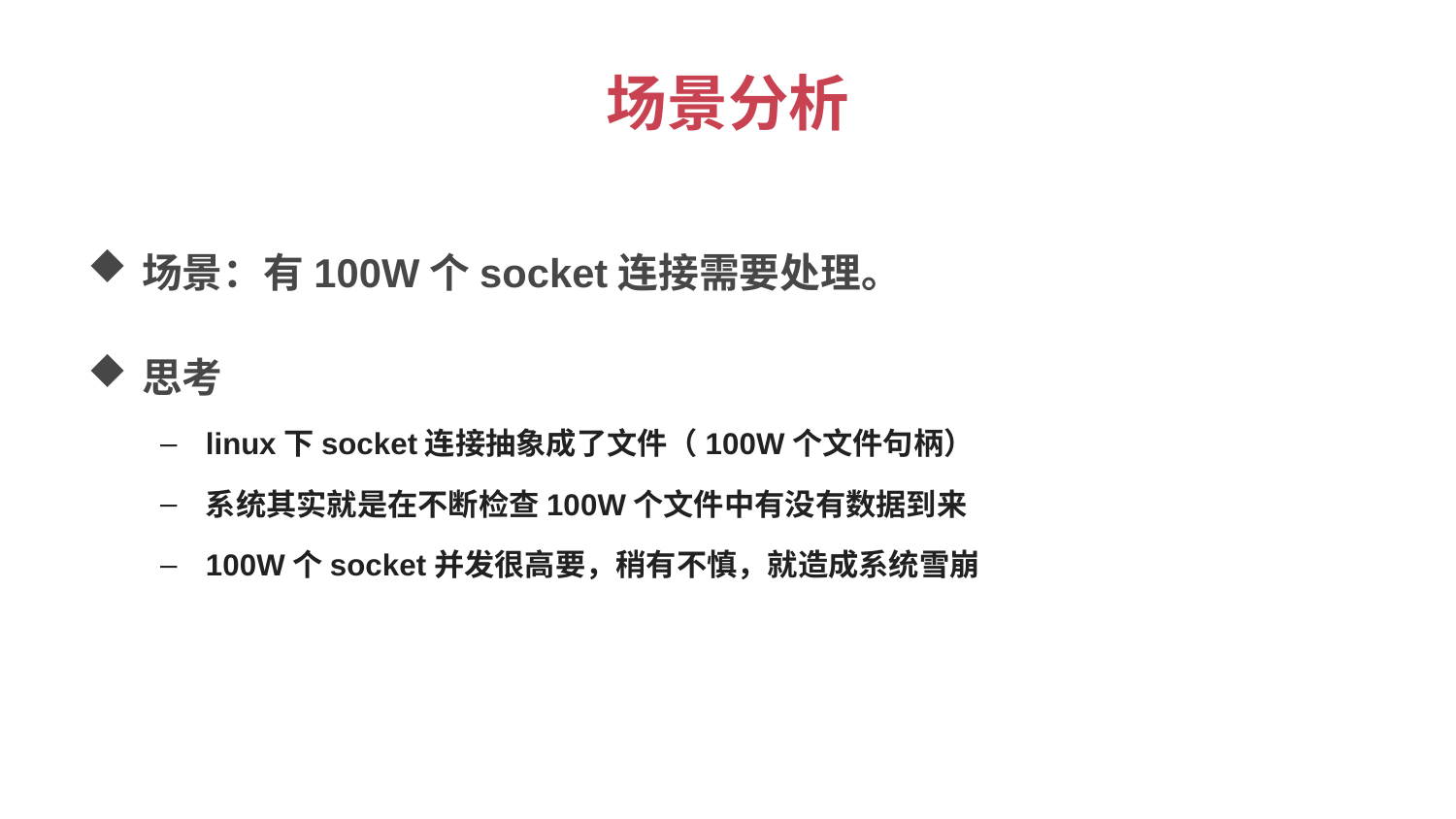

# 场景分析
场景：有100W个socket连接需要处理。
思考
linux下socket连接抽象成了文件（100W个文件句柄）
系统其实就是在不断检查100W个文件中有没有数据到来
100W个socket并发很高要，稍有不慎，就造成系统雪崩